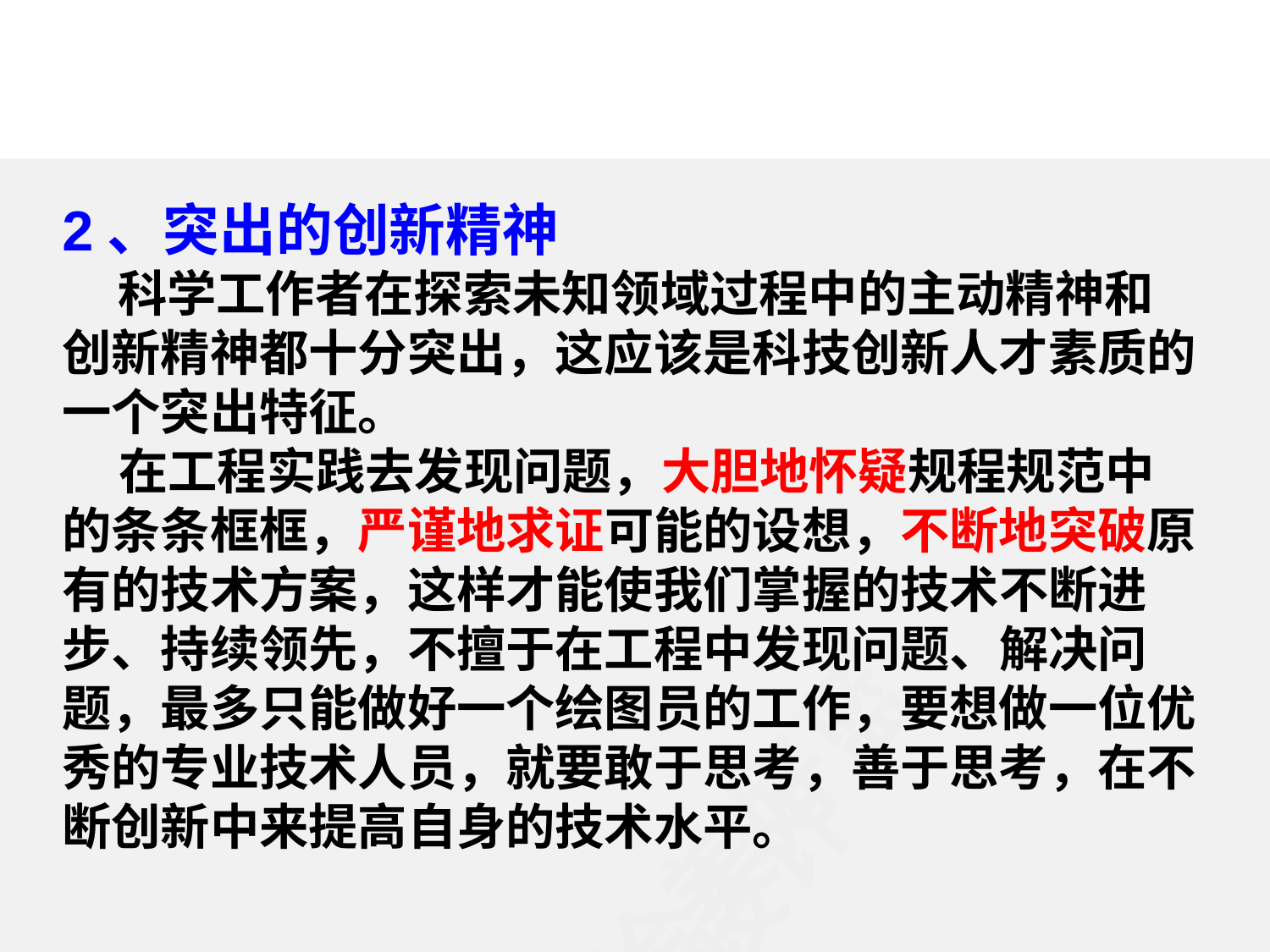

2、突出的创新精神
    科学工作者在探索未知领域过程中的主动精神和创新精神都十分突出，这应该是科技创新人才素质的一个突出特征。
    在工程实践去发现问题，大胆地怀疑规程规范中的条条框框，严谨地求证可能的设想，不断地突破原有的技术方案，这样才能使我们掌握的技术不断进步、持续领先，不擅于在工程中发现问题、解决问题，最多只能做好一个绘图员的工作，要想做一位优秀的专业技术人员，就要敢于思考，善于思考，在不断创新中来提高自身的技术水平。